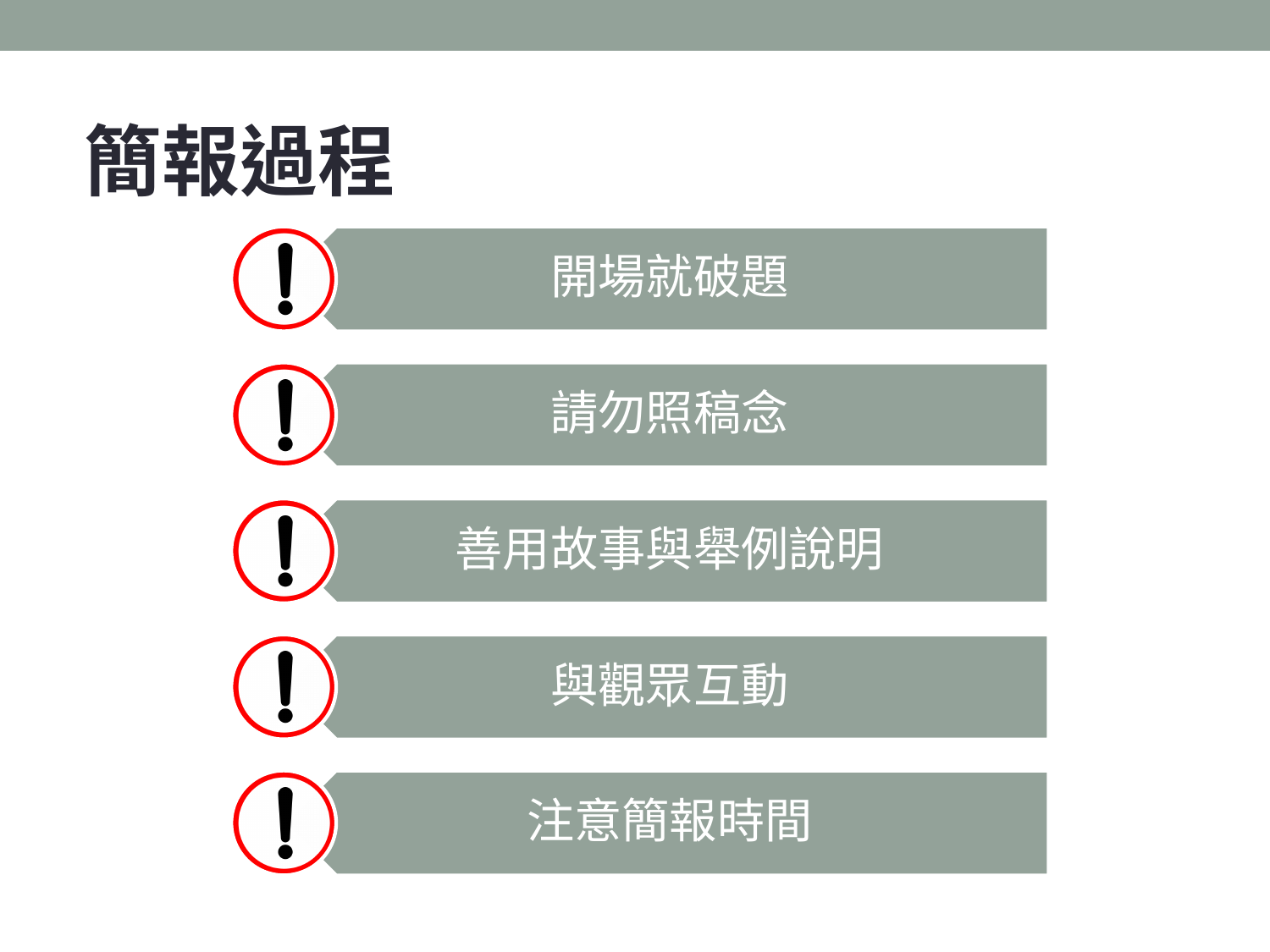

簡報過程
開場就破題
請勿照稿念
善用故事與舉例說明
與觀眾互動
注意簡報時間